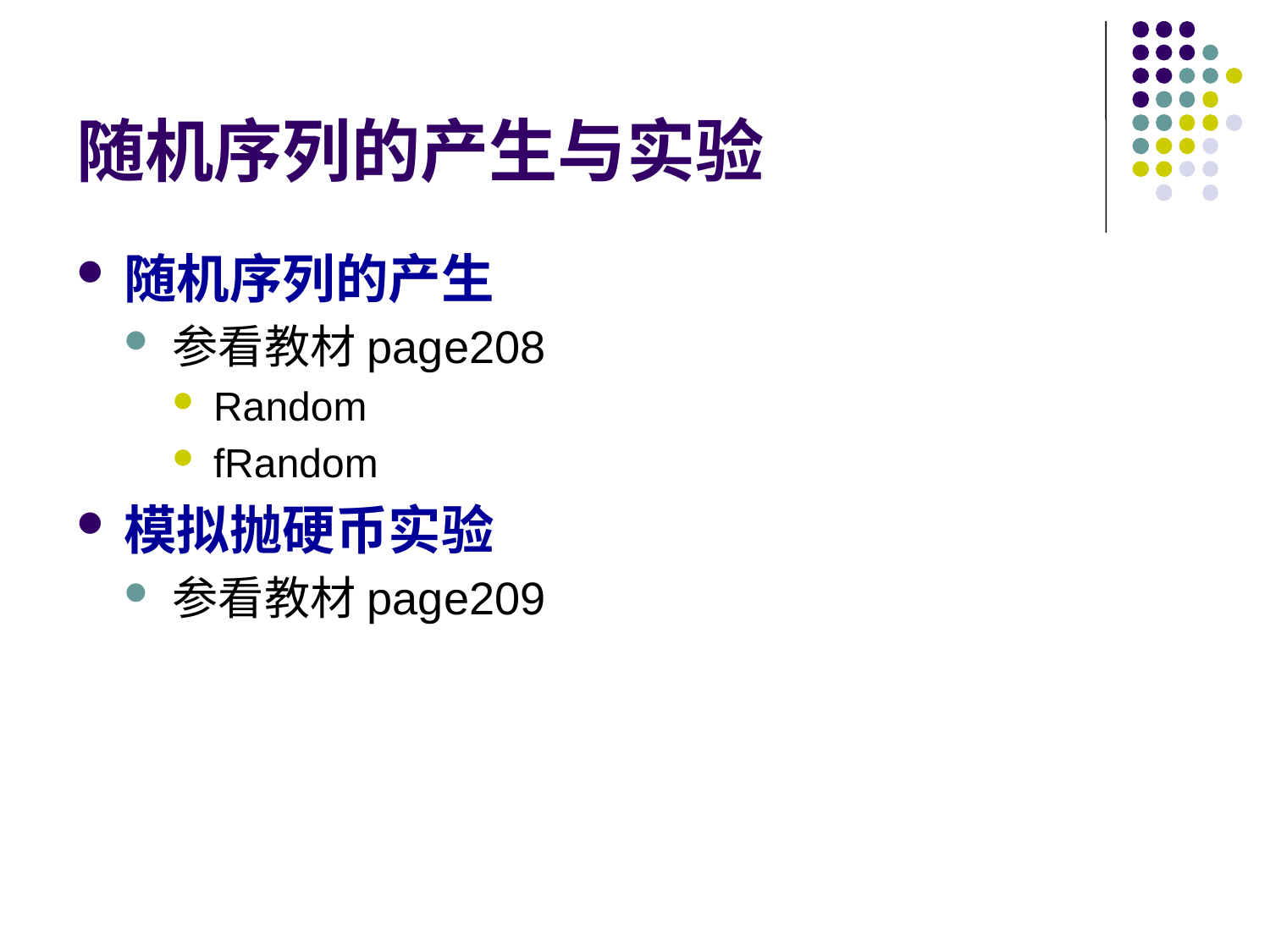

# 随机序列的产生与实验
随机序列的产生
参看教材page208
Random
fRandom
模拟抛硬币实验
参看教材page209